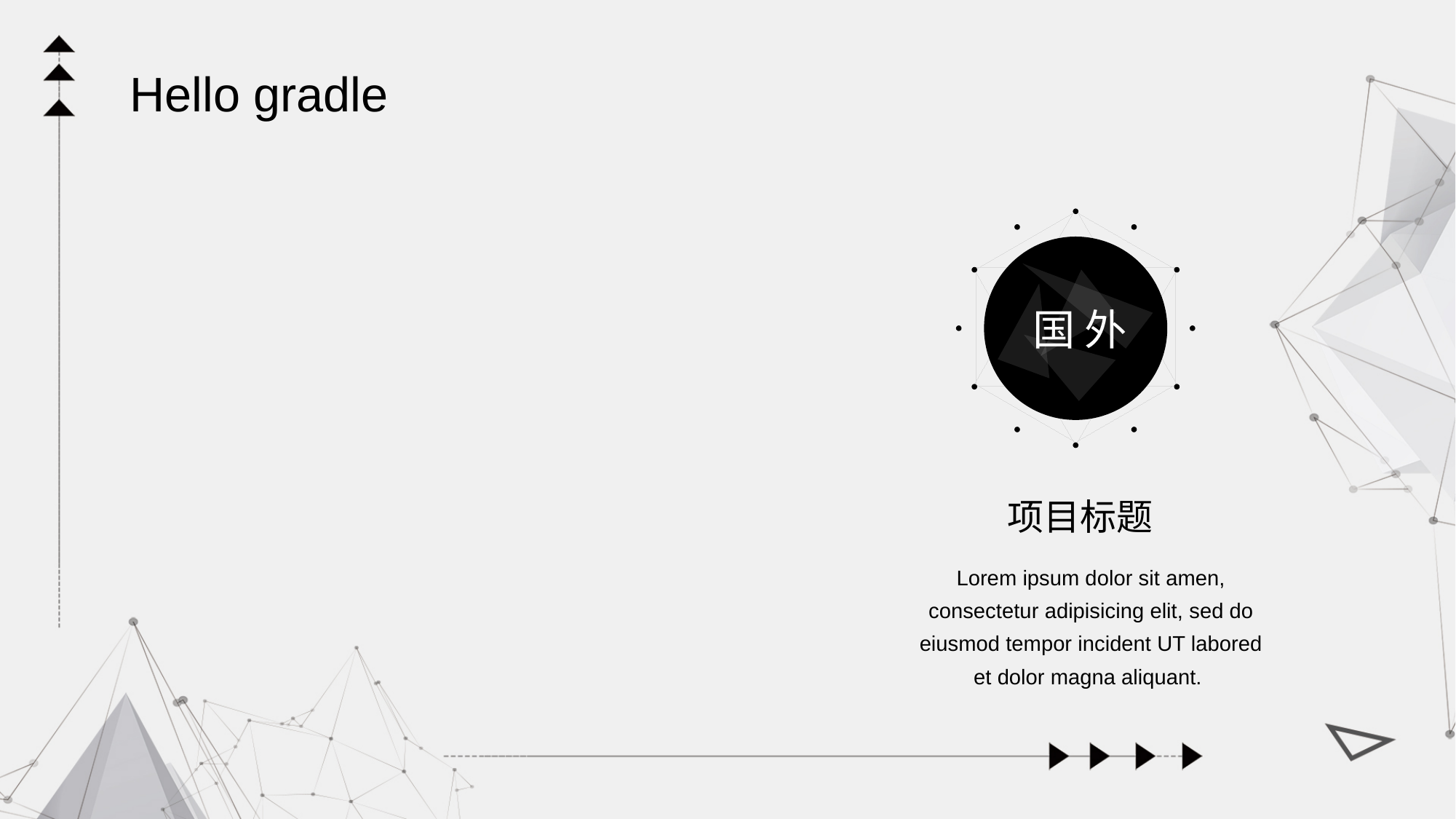

Hello gradle

国 外
项目标题

Lorem ipsum dolor sit amen, consectetur adipisicing elit, sed do eiusmod tempor incident UT labored et dolor magna aliquant.